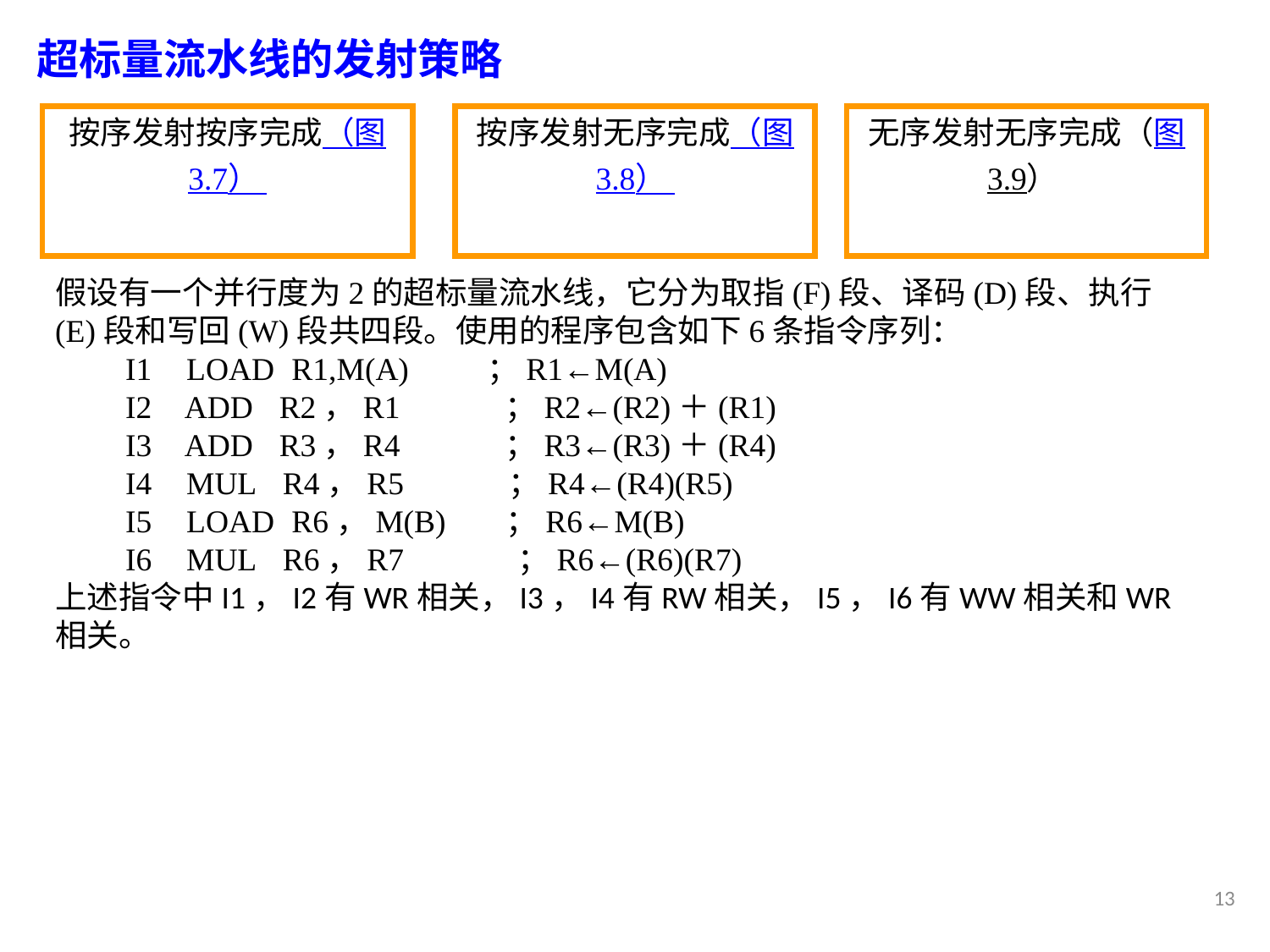

超标量流水线的发射策略
按序发射按序完成（图3.7）
按序发射无序完成（图3.8）
无序发射无序完成（图3.9）
假设有一个并行度为2的超标量流水线，它分为取指(F)段、译码(D)段、执行(E)段和写回(W)段共四段。使用的程序包含如下6条指令序列：
        I1    LOAD  R1,M(A)        ；R1←M(A)
        I2    ADD   R2，R1           ；R2←(R2)＋(R1)
        I3    ADD   R3，R4           ；R3←(R3)＋(R4)
        I4    MUL   R4，R5           ；R4←(R4)(R5)
        I5    LOAD  R6，M(B)      ；R6←M(B)
        I6    MUL   R6，R7            ；R6←(R6)(R7)
上述指令中I1，I2有WR相关，I3，I4有RW相关，I5，I6有WW相关和WR相关。
13